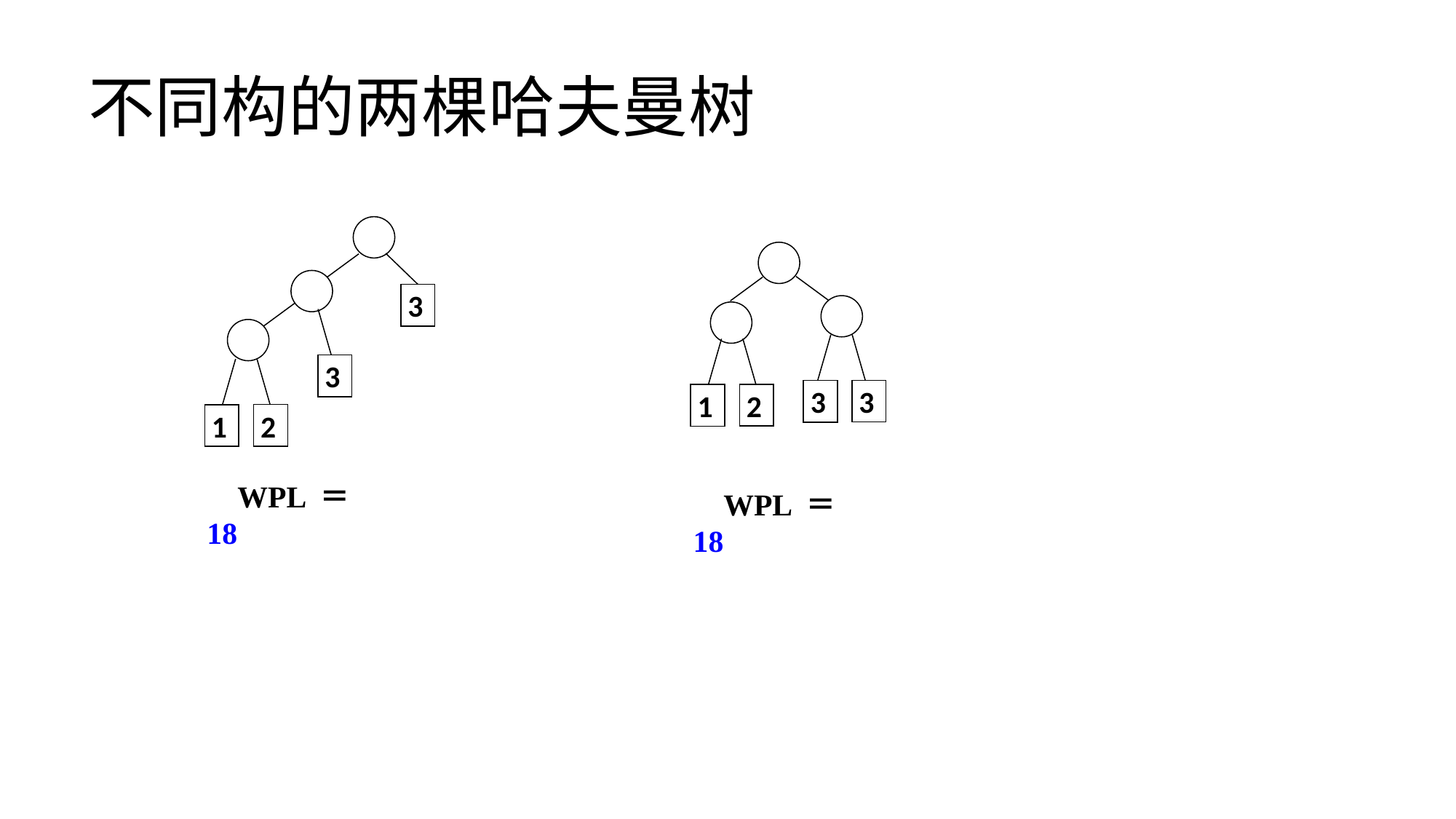

# 不同构的两棵哈夫曼树

 3

 3

 2
 1

 3
 3
 2
 1
    WPL ＝ 18
    WPL ＝ 18